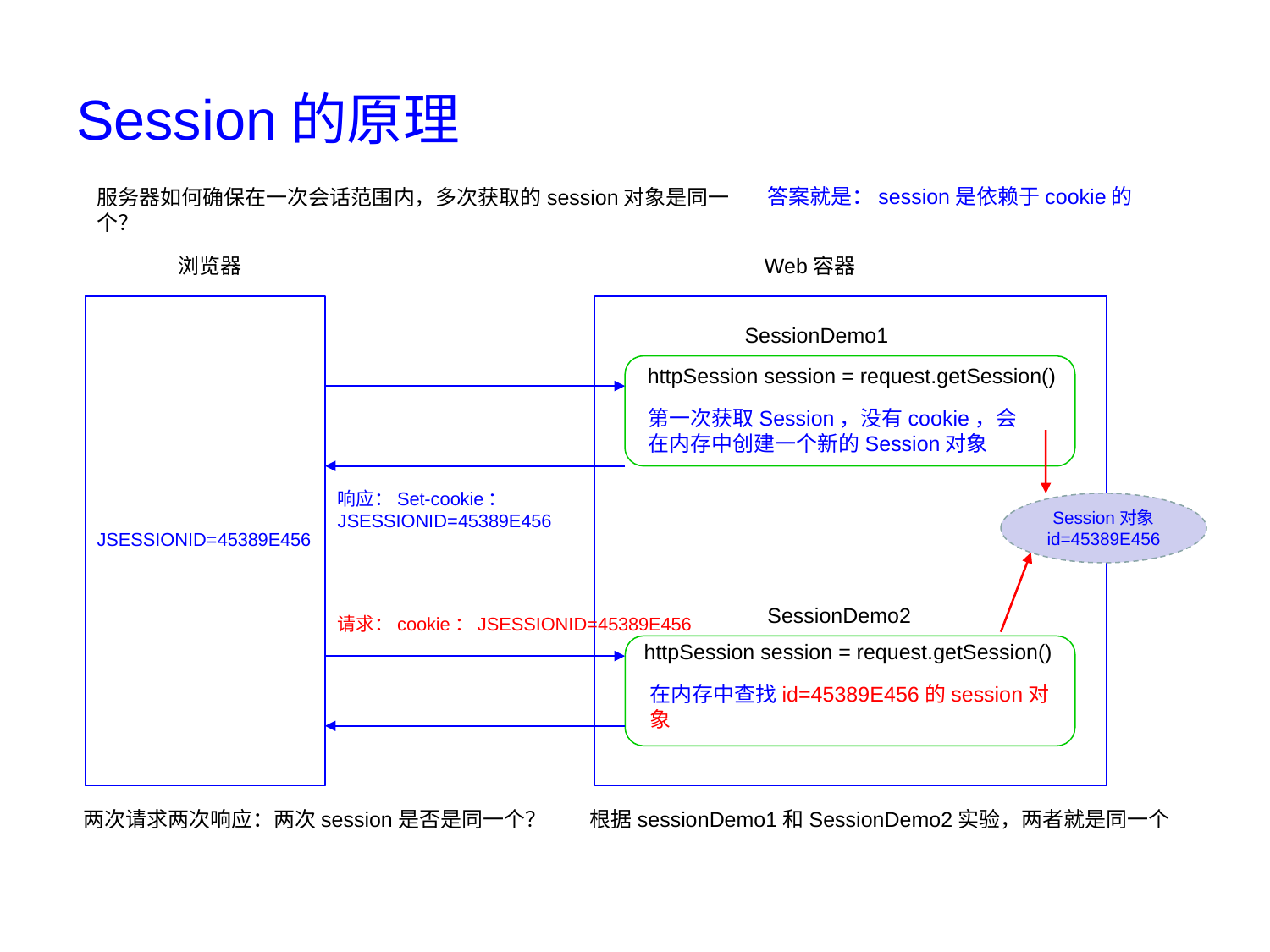

# Session的原理
答案就是：session是依赖于cookie的
服务器如何确保在一次会话范围内，多次获取的session对象是同一个？
浏览器
Web容器

SessionDemo1

httpSession session = request.getSession()
第一次获取Session，没有cookie，会在内存中创建一个新的Session对象
响应：Set-cookie：JSESSIONID=45389E456
Session对象
id=45389E456
JSESSIONID=45389E456
SessionDemo2
请求：cookie：JSESSIONID=45389E456
httpSession session = request.getSession()

在内存中查找id=45389E456的session对象

两次请求两次响应：两次session是否是同一个？
根据sessionDemo1和SessionDemo2实验，两者就是同一个